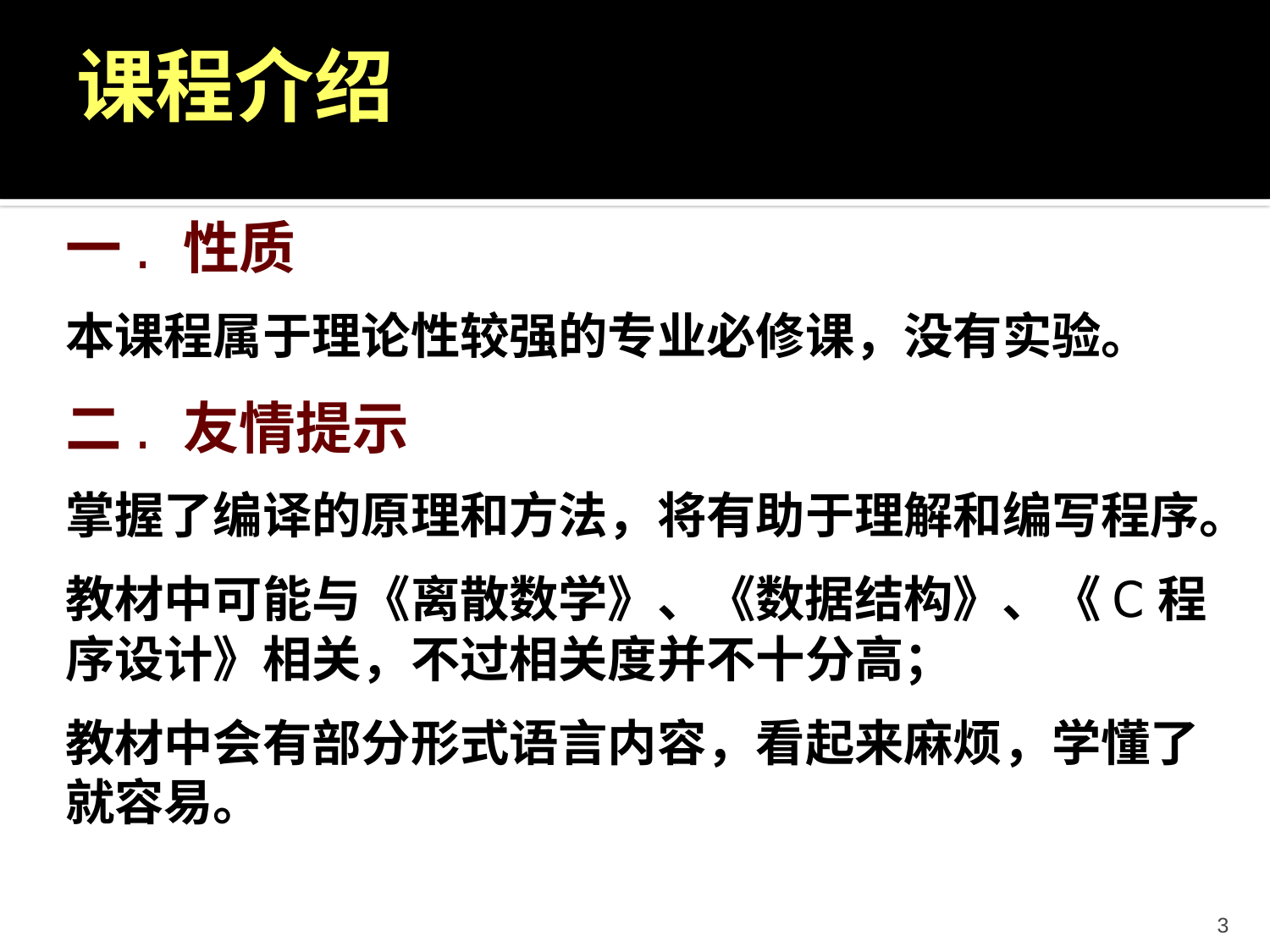

# 课程介绍
一. 性质
本课程属于理论性较强的专业必修课，没有实验。
二. 友情提示
掌握了编译的原理和方法，将有助于理解和编写程序。
教材中可能与《离散数学》、《数据结构》、《C程序设计》相关，不过相关度并不十分高；
教材中会有部分形式语言内容，看起来麻烦，学懂了就容易。

3